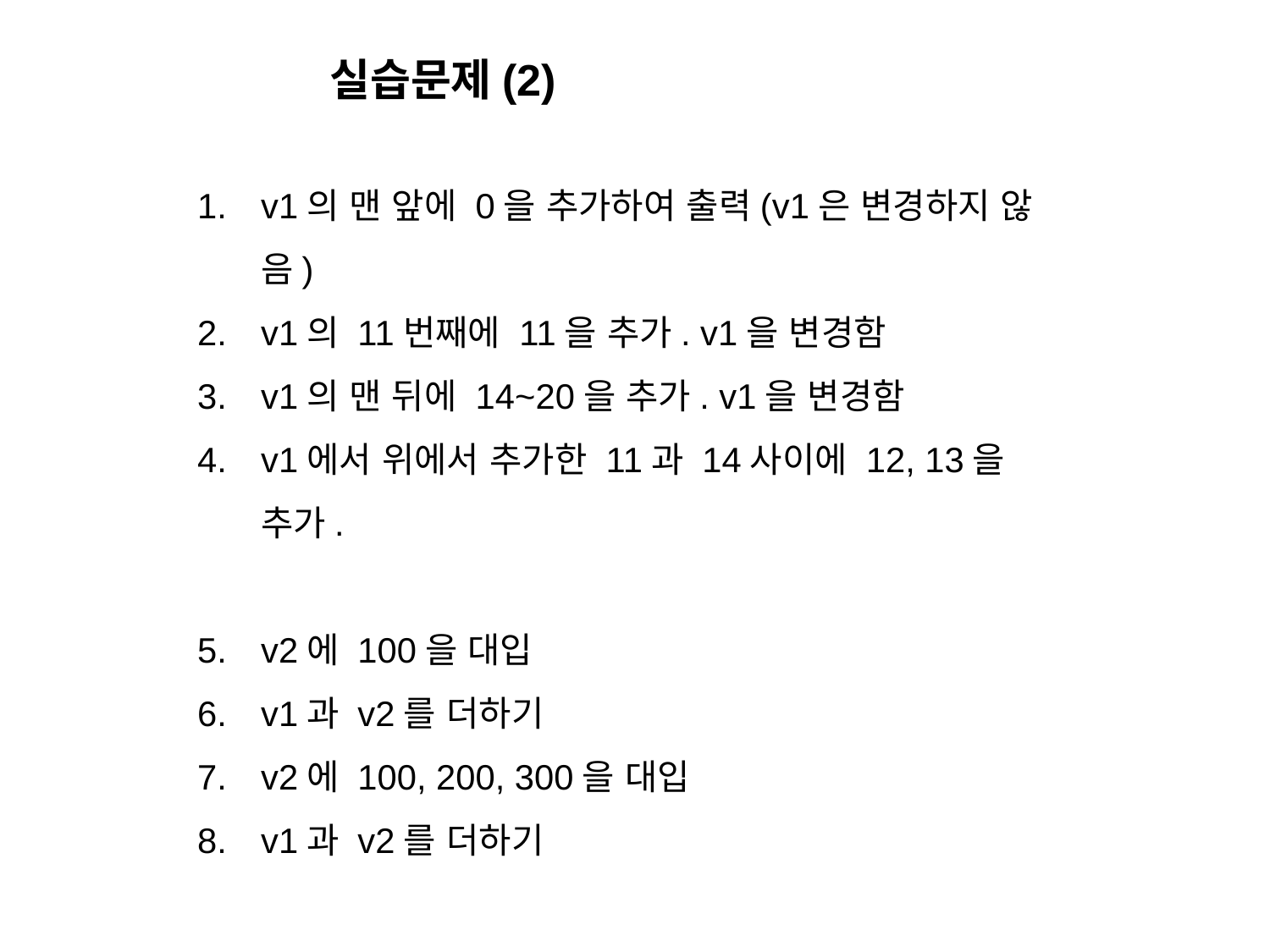

실습문제(2)
v1의 맨 앞에 0을 추가하여 출력(v1은 변경하지 않음)
v1의 11번째에 11을 추가. v1을 변경함
v1의 맨 뒤에 14~20을 추가. v1을 변경함
v1에서 위에서 추가한 11과 14사이에 12, 13을 추가.

v2에 100을 대입
v1과 v2를 더하기
v2에 100, 200, 300을 대입
v1과 v2를 더하기